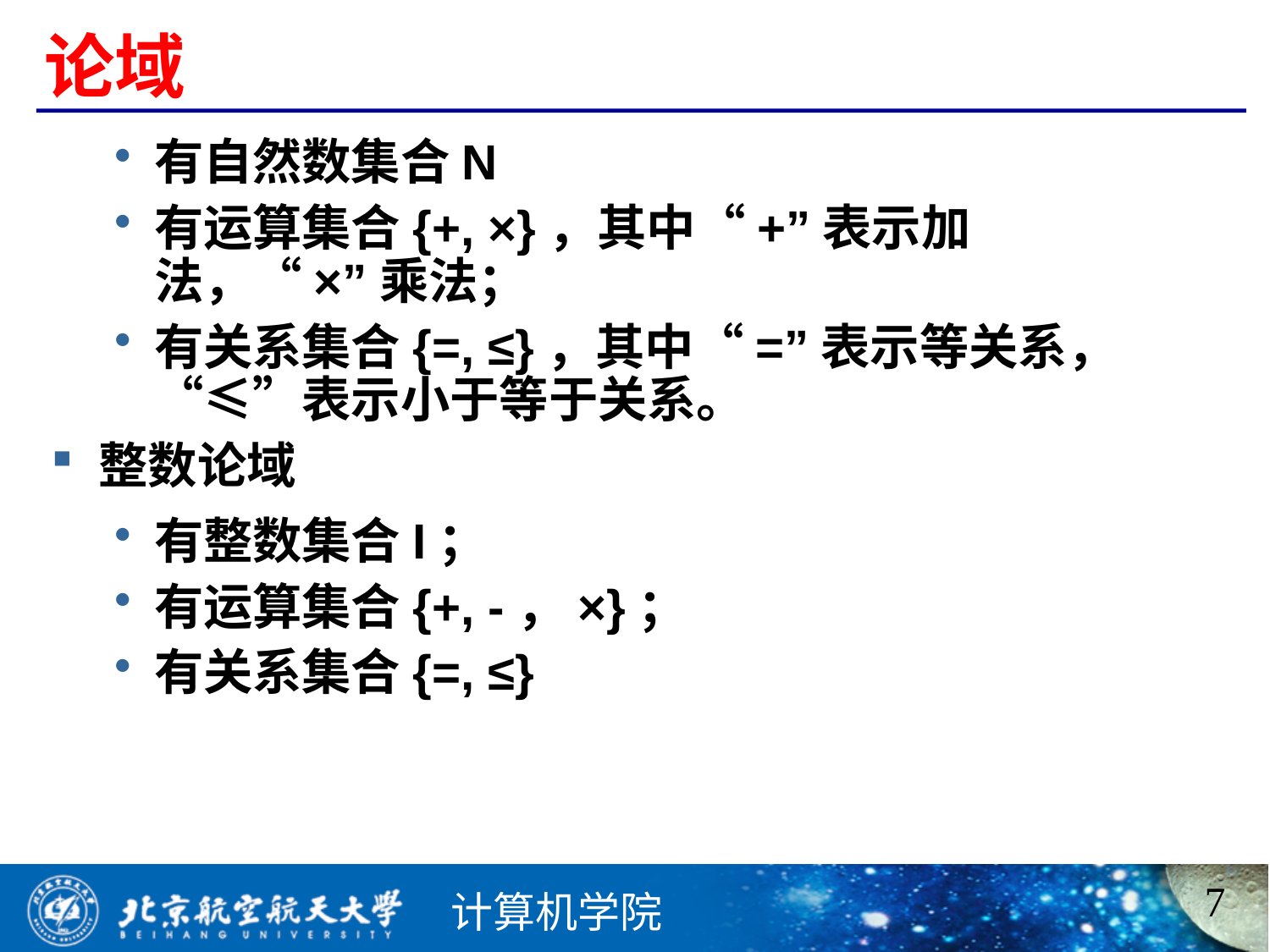

# 论域
有自然数集合N
有运算集合{+, ×}，其中“+”表示加法，“×”乘法；
有关系集合{=, ≤}，其中“=”表示等关系，“≤”表示小于等于关系。
整数论域
有整数集合I；
有运算集合{+, -，×}；
有关系集合{=, ≤}